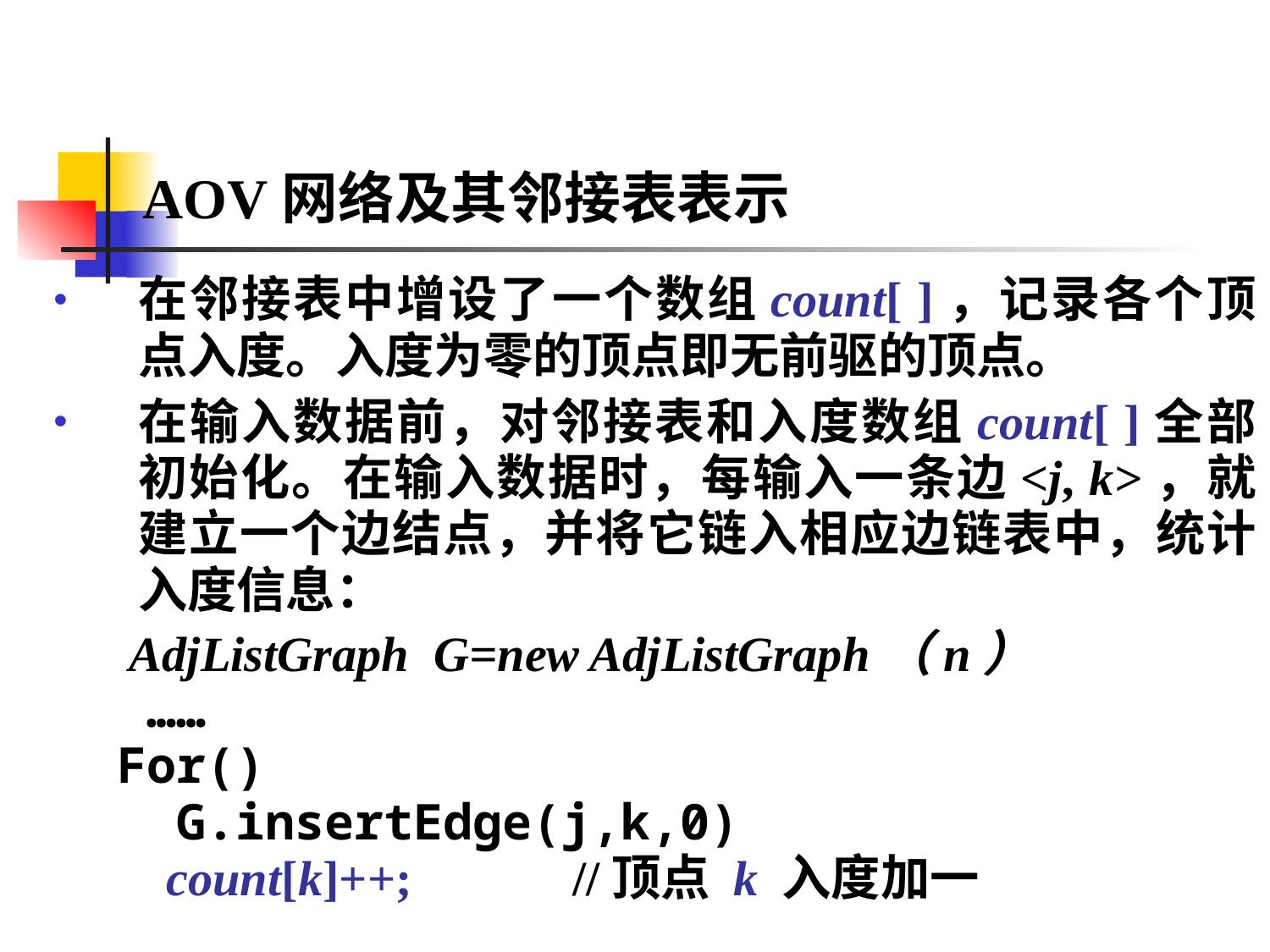

AOV网络及其邻接表表示
在邻接表中增设了一个数组count[ ]，记录各个顶点入度。入度为零的顶点即无前驱的顶点。
在输入数据前，对邻接表和入度数组count[ ]全部初始化。在输入数据时，每输入一条边<j, k>，就建立一个边结点，并将它链入相应边链表中，统计入度信息：
 AdjListGraph  G=new AdjListGraph（n）
 ……
For()
  G.insertEdge(j,k,0)
    count[k]++;		//顶点 k 入度加一
133